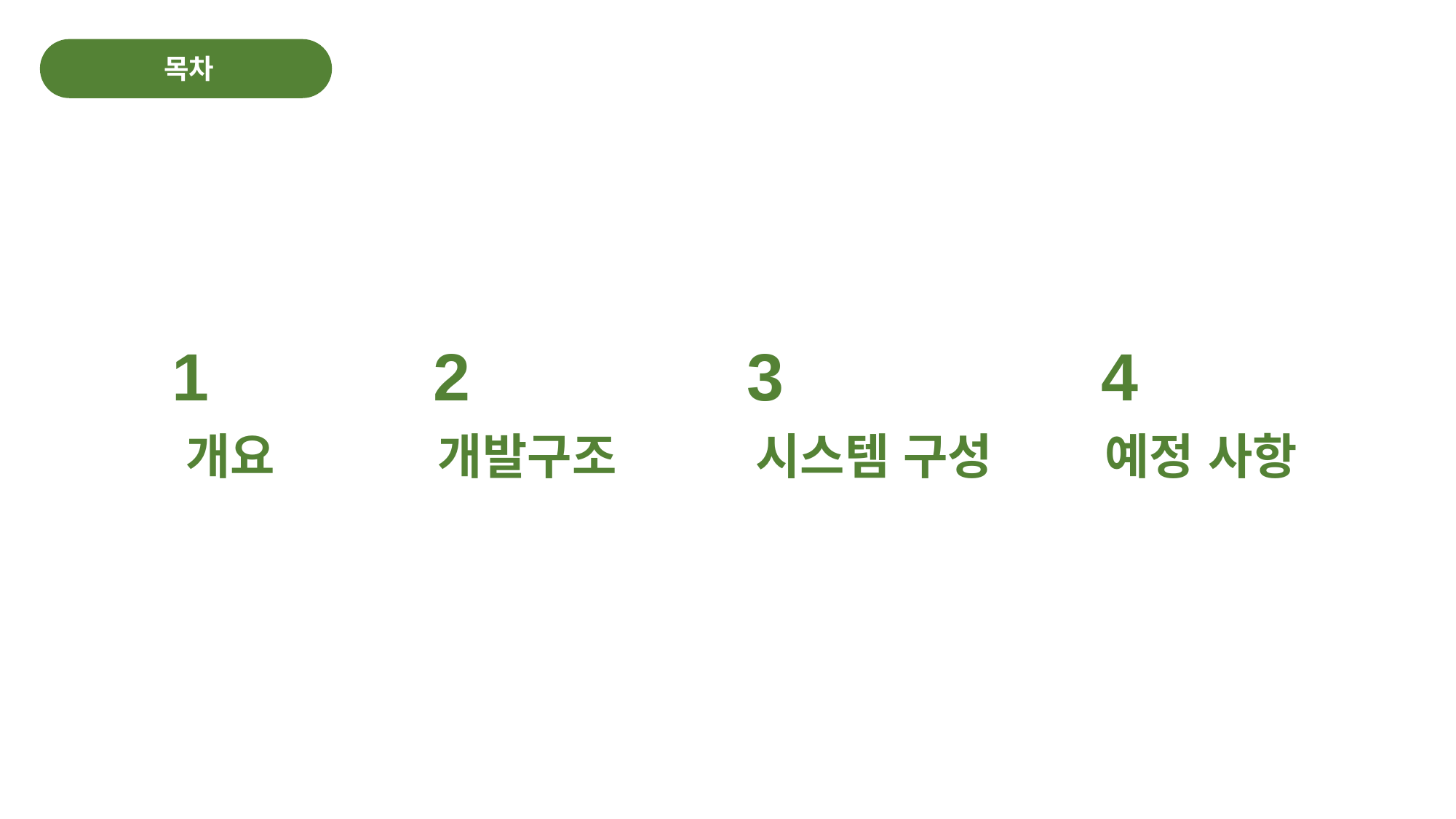

목차
4
3
2
1
예정 사항
시스템 구성
개발구조
개요